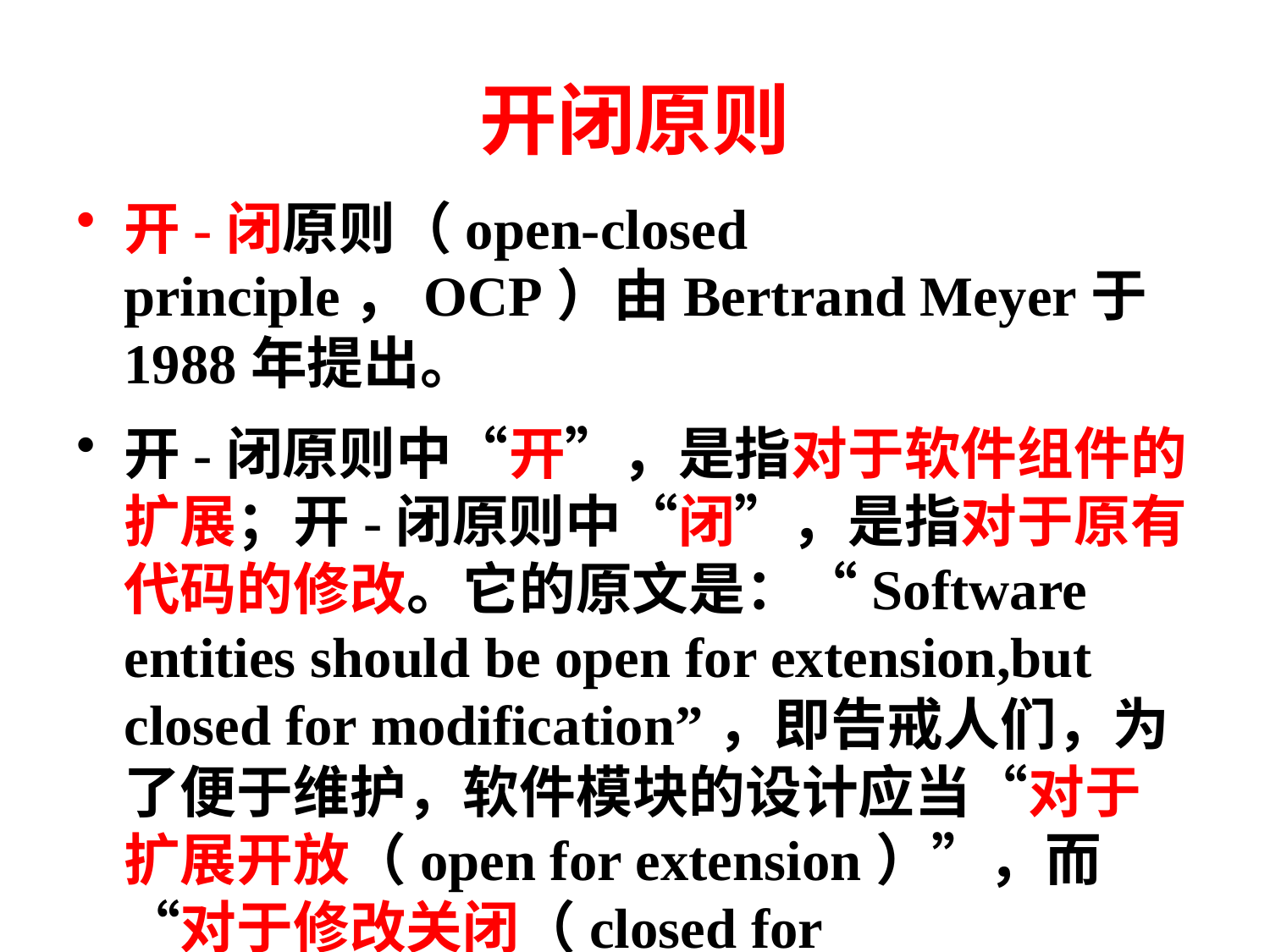

# 开闭原则
开-闭原则（open-closed principle，OCP）由Bertrand Meyer于1988年提出。
开-闭原则中“开”，是指对于软件组件的扩展；开-闭原则中“闭”，是指对于原有代码的修改。它的原文是：“Software entities should be open for extension,but closed for modification”，即告戒人们，为了便于维护，软件模块的设计应当“对于扩展开放（open for extension）”，而“对于修改关闭（closed for modification）”。